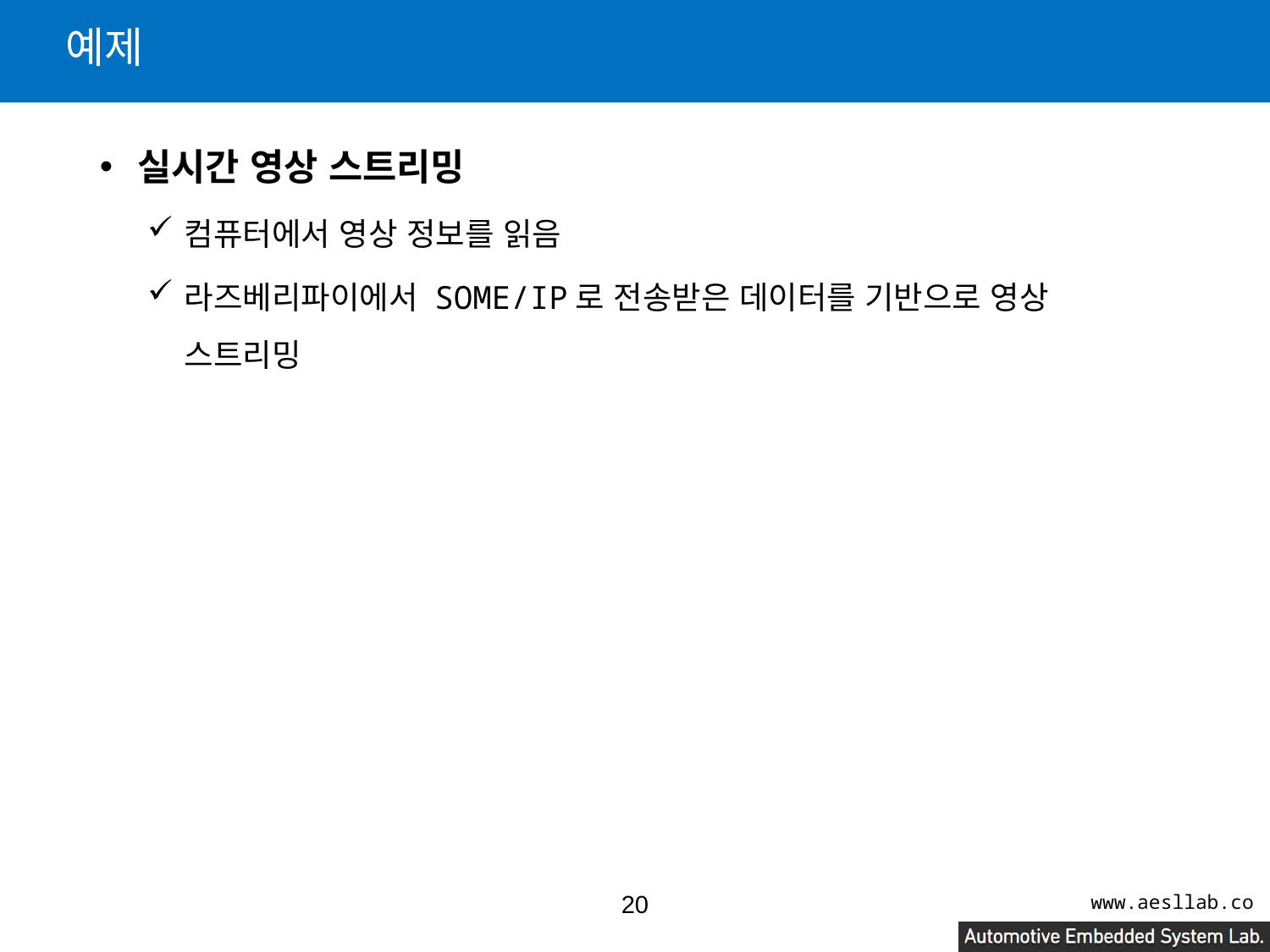

# 예제
실시간 영상 스트리밍
컴퓨터에서 영상 정보를 읽음
라즈베리파이에서 SOME/IP로 전송받은 데이터를 기반으로 영상 스트리밍

20